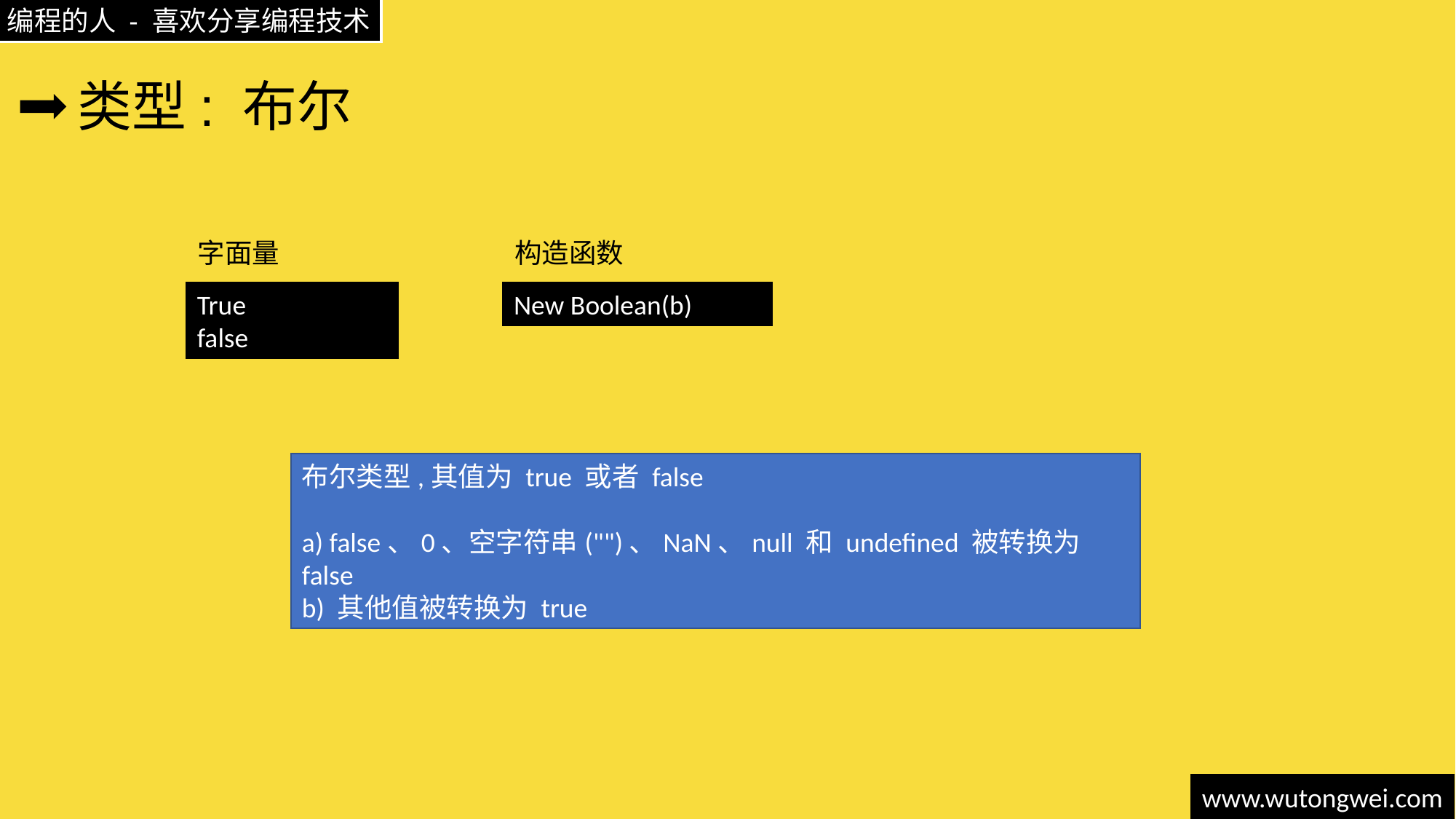

# 类型: 布尔
字面量
构造函数
True
false
New Boolean(b)
布尔类型,其值为 true 或者 false

a) false、0、空字符串("")、NaN、null 和 undefined 被转换为 false
b) 其他值被转换为 true